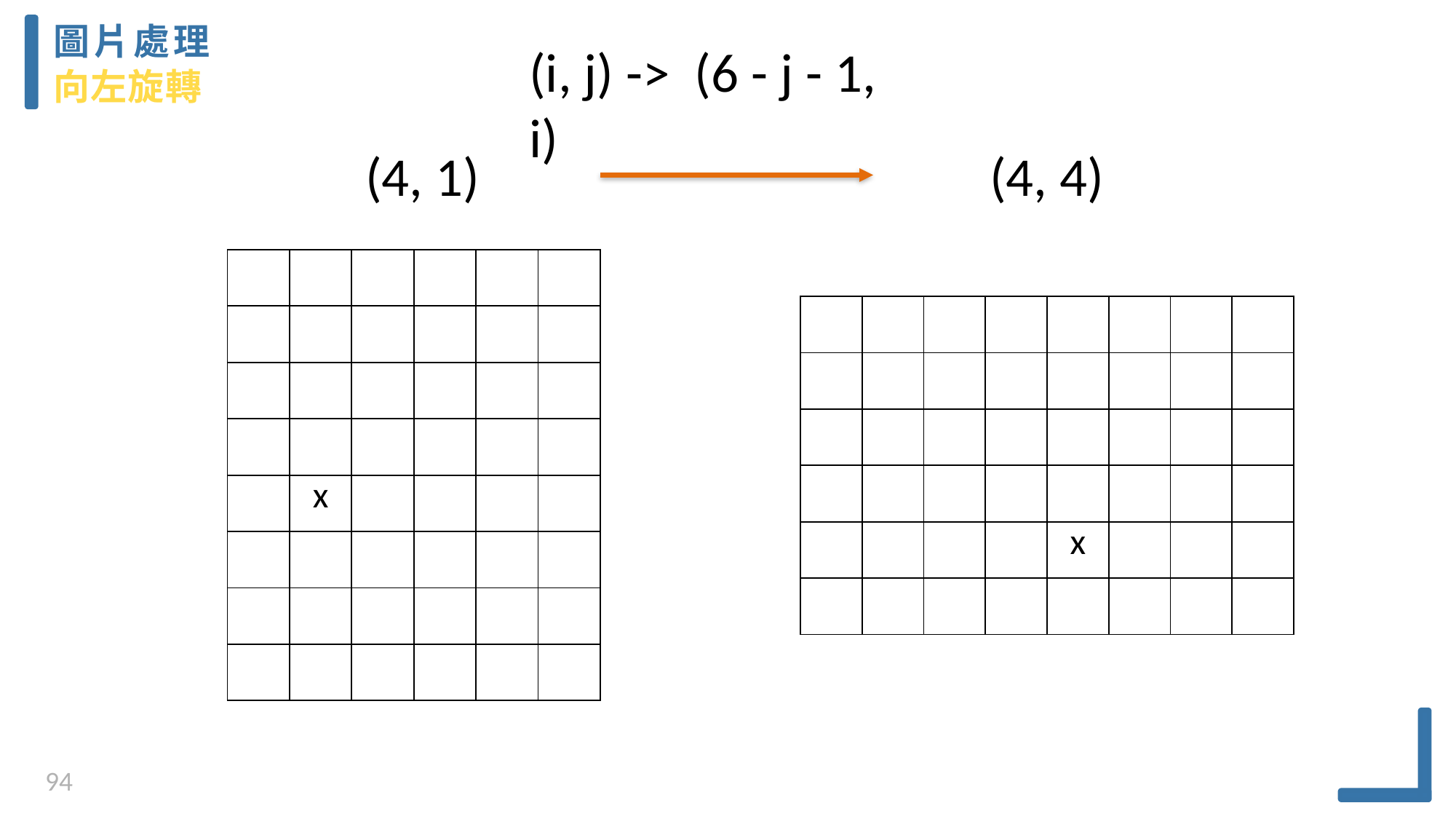

圖片處理
向左旋轉
(i, j) ->  (6 - j - 1,  i)
(4, 4)
(4, 1)
|  |  |  |  |  |  |
| --- | --- | --- | --- | --- | --- |
|  |  |  |  |  |  |
|  |  |  |  |  |  |
|  |  |  |  |  |  |
|  | x |  |  |  |  |
|  |  |  |  |  |  |
|  |  |  |  |  |  |
|  |  |  |  |  |  |
|  |  |  |  |  |  |  |  |
| --- | --- | --- | --- | --- | --- | --- | --- |
|  |  |  |  |  |  |  |  |
|  |  |  |  |  |  |  |  |
|  |  |  |  |  |  |  |  |
|  |  |  |  | x |  |  |  |
|  |  |  |  |  |  |  |  |

94